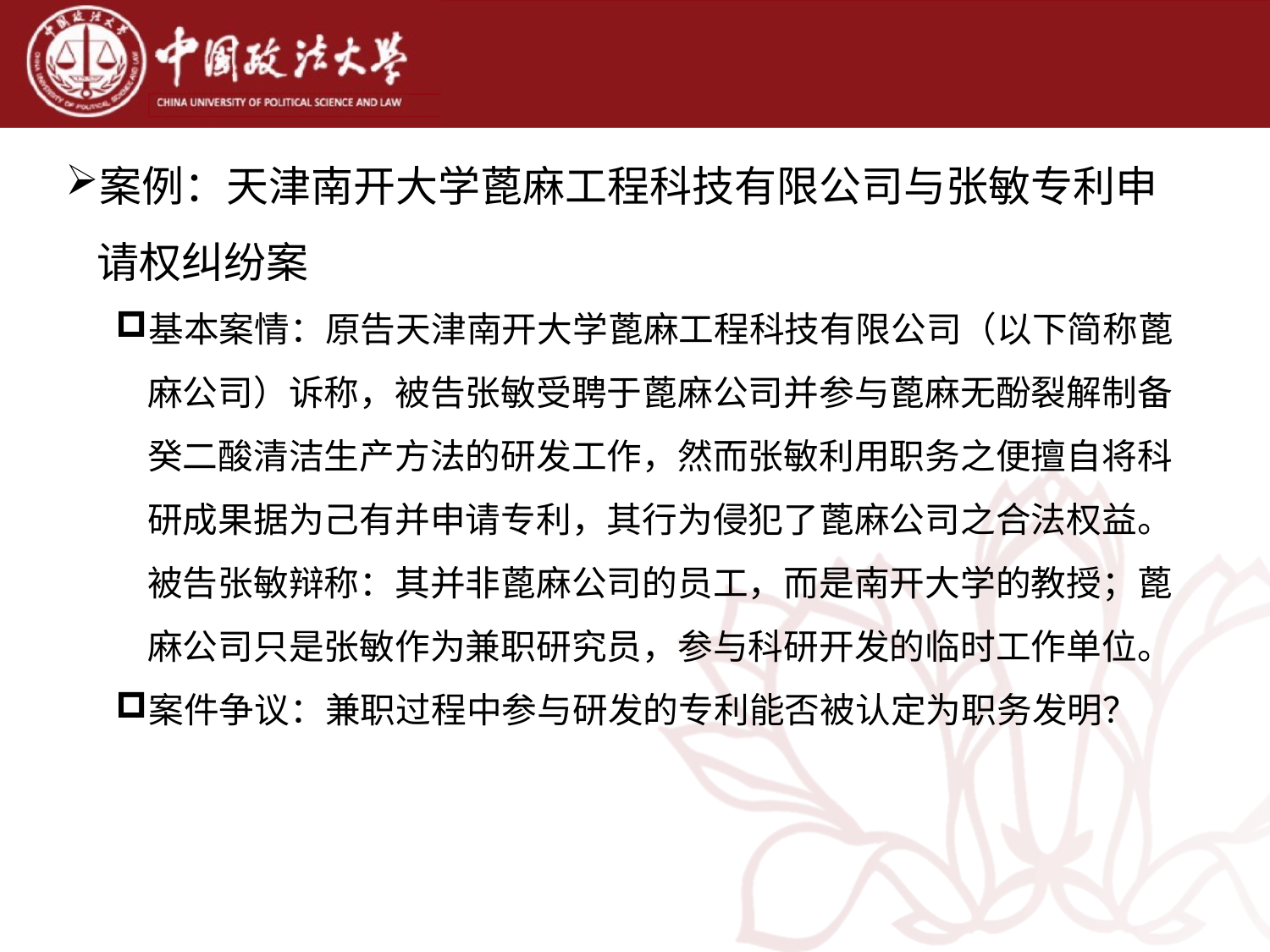

案例：天津南开大学蓖麻工程科技有限公司与张敏专利申请权纠纷案
基本案情：原告天津南开大学蓖麻工程科技有限公司（以下简称蓖麻公司）诉称，被告张敏受聘于蓖麻公司并参与蓖麻无酚裂解制备癸二酸清洁生产方法的研发工作，然而张敏利用职务之便擅自将科研成果据为己有并申请专利，其行为侵犯了蓖麻公司之合法权益。被告张敏辩称：其并非蓖麻公司的员工，而是南开大学的教授；蓖麻公司只是张敏作为兼职研究员，参与科研开发的临时工作单位。
案件争议：兼职过程中参与研发的专利能否被认定为职务发明？